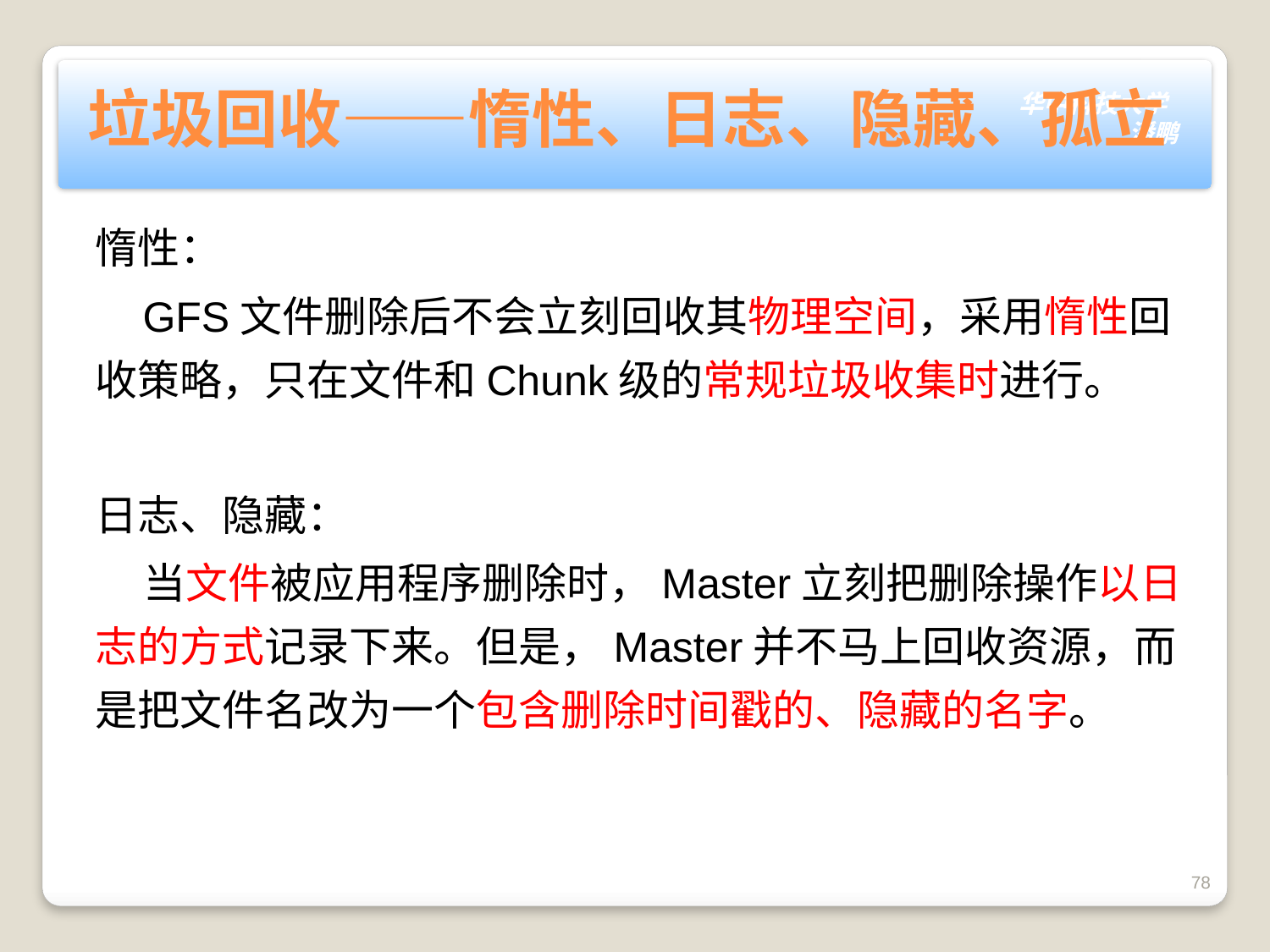

# 垃圾回收——惰性、日志、隐藏、孤立
惰性：
    GFS文件删除后不会立刻回收其物理空间，采用惰性回收策略，只在文件和Chunk级的常规垃圾收集时进行。

日志、隐藏：
    当文件被应用程序删除时，Master立刻把删除操作以日志的方式记录下来。但是，Master并不马上回收资源，而是把文件名改为一个包含删除时间戳的、隐藏的名字。
78